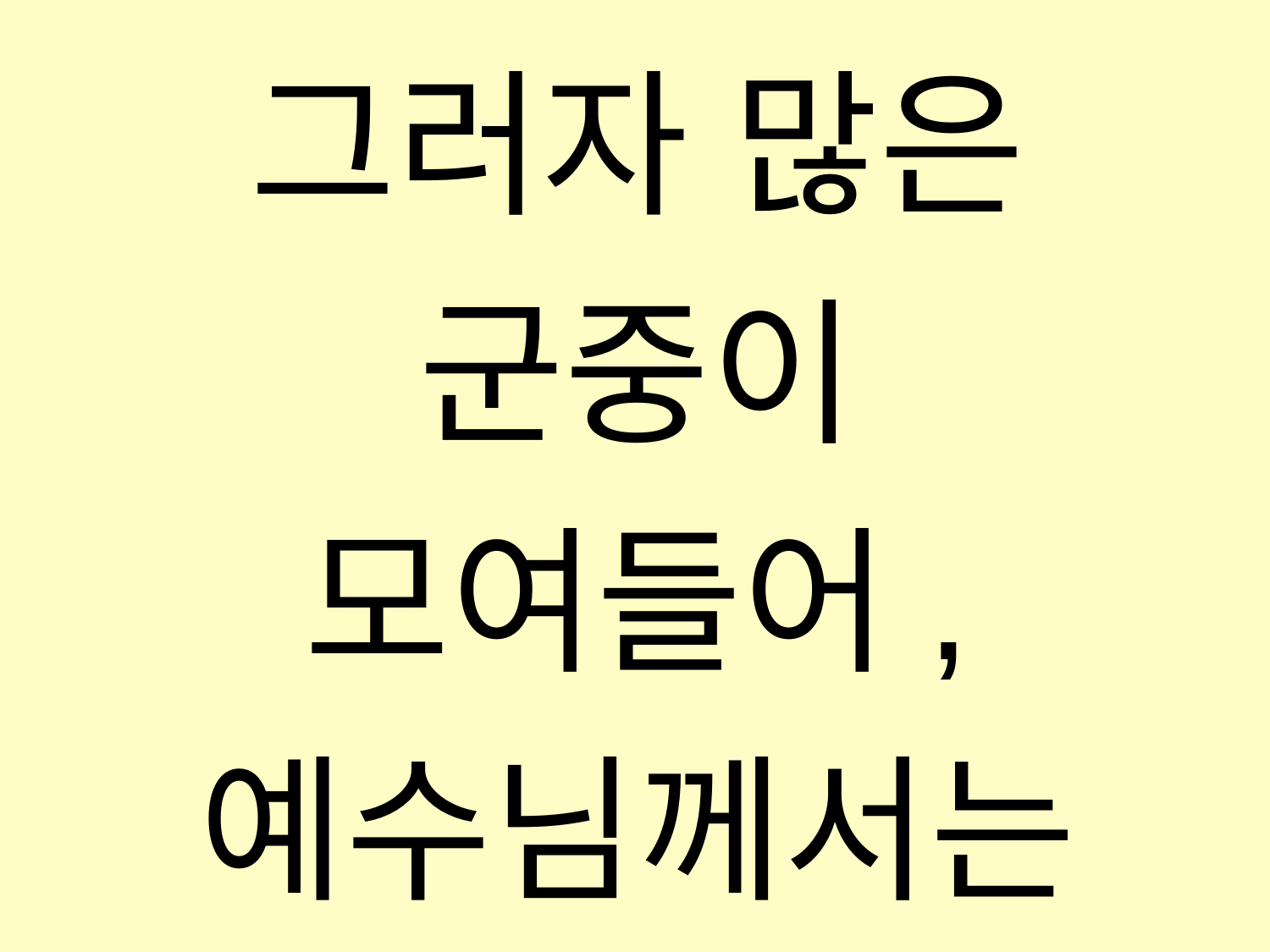

그러자 많은 군중이
모여들어, 예수님께서는
배에 올라앉으시고
군중은 물가에 그대로